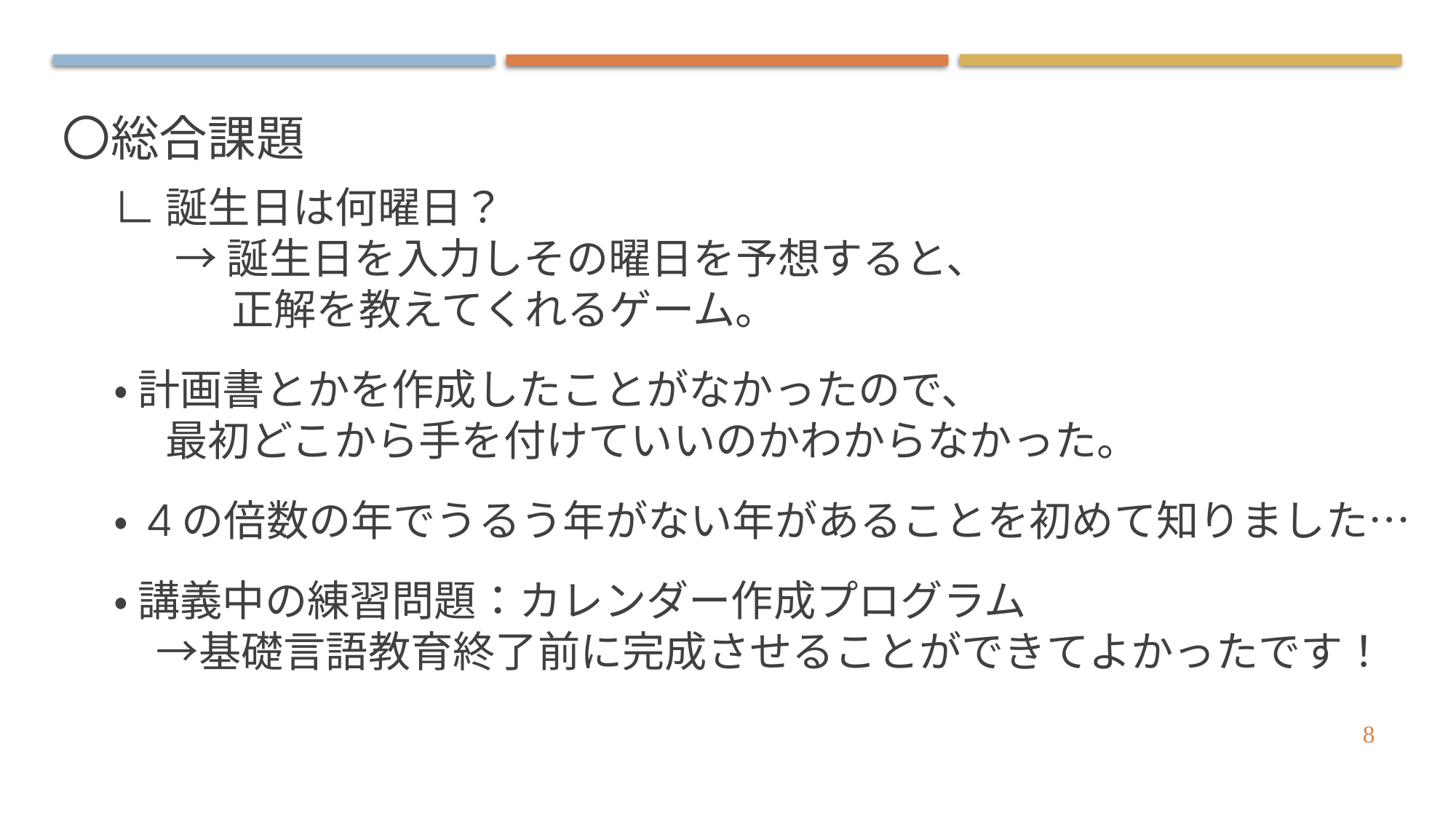

〇総合課題

　 ∟ 誕生日は何曜日？
　　   → 誕生日を入力しその曜日を予想すると、
　　　　正解を教えてくれるゲーム。

　 ・ 計画書とかを作成したことがなかったので、
　　  最初どこから手を付けていいのかわからなかった。

　 ・ 4の倍数の年でうるう年がない年があることを初めて知りました…

　 ・ 講義中の練習問題：カレンダー作成プログラム
　　 →基礎言語教育終了前に完成させることができてよかったです！

8